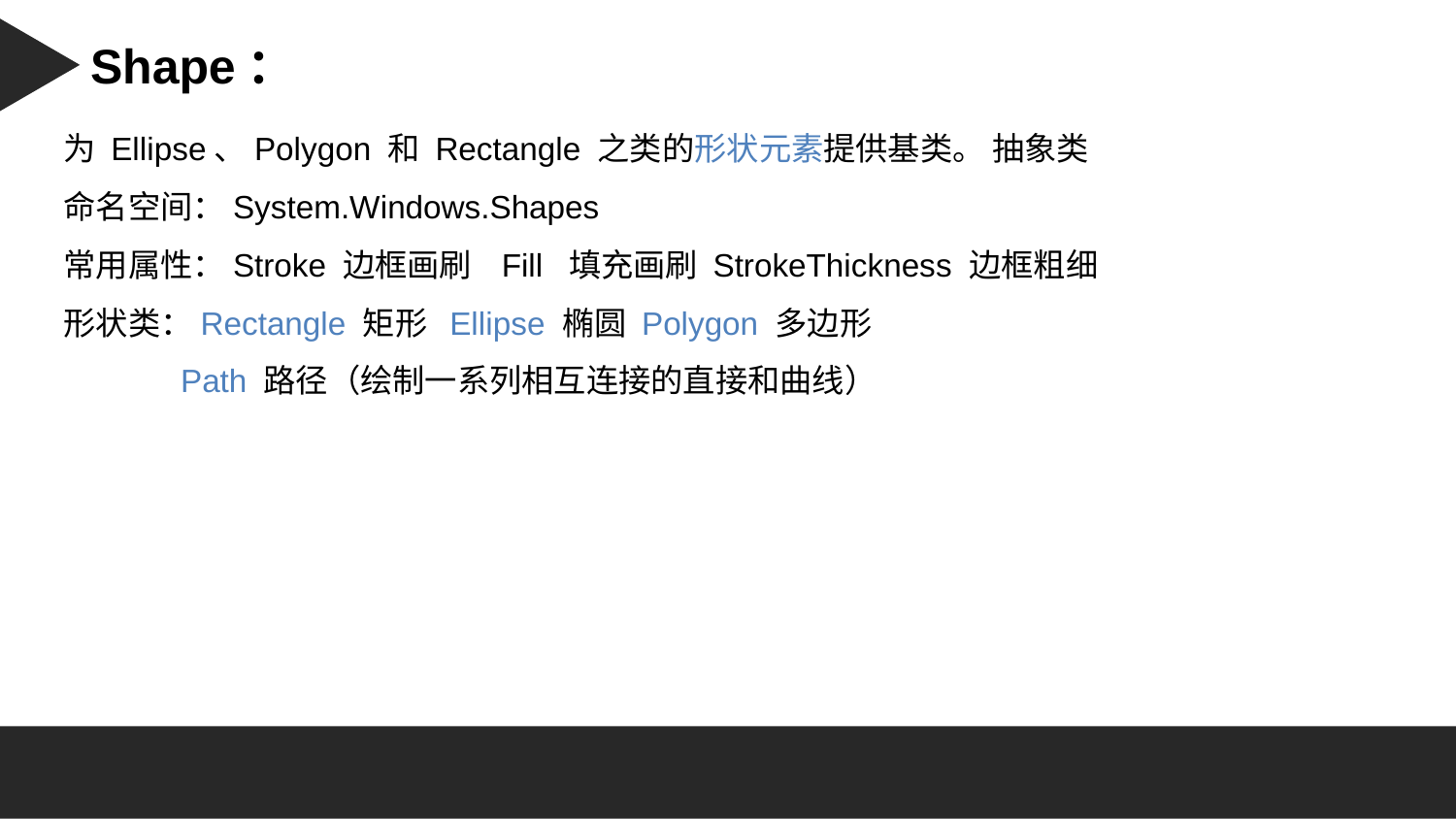

Character 字符串：

Shape：
为 Ellipse、Polygon 和 Rectangle 之类的形状元素提供基类。 抽象类
命名空间：System.Windows.Shapes
常用属性：Stroke 边框画刷   Fill  填充画刷 StrokeThickness 边框粗细
形状类：Rectangle 矩形  Ellipse 椭圆 Polygon 多边形
             Path 路径（绘制一系列相互连接的直接和曲线）